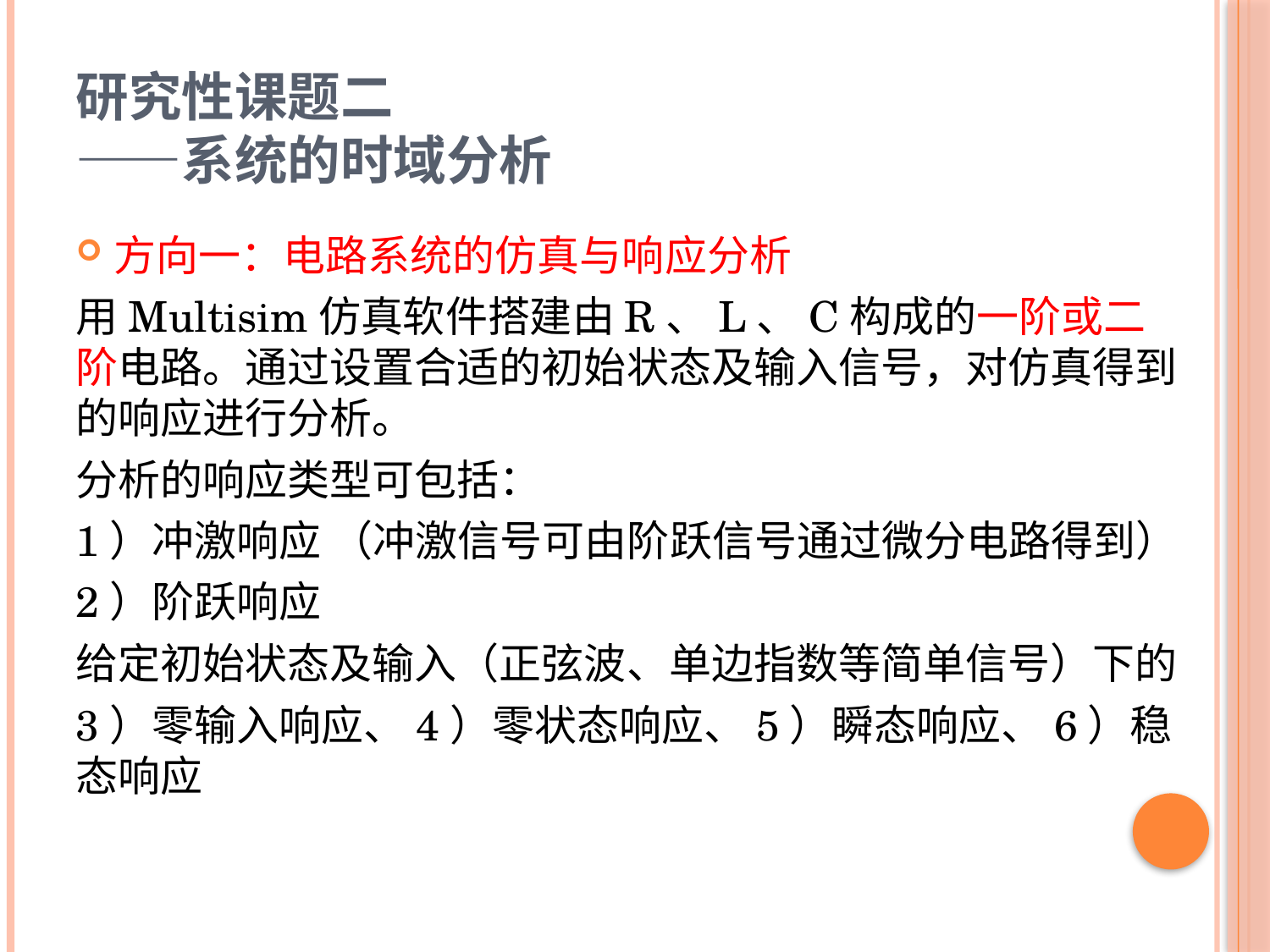

# 研究性课题二 ——系统的时域分析
方向一：电路系统的仿真与响应分析
用Multisim仿真软件搭建由R、L、C构成的一阶或二阶电路。通过设置合适的初始状态及输入信号，对仿真得到的响应进行分析。
分析的响应类型可包括：
1）冲激响应 （冲激信号可由阶跃信号通过微分电路得到）
2）阶跃响应
给定初始状态及输入（正弦波、单边指数等简单信号）下的
3）零输入响应、4）零状态响应、5）瞬态响应、6）稳态响应